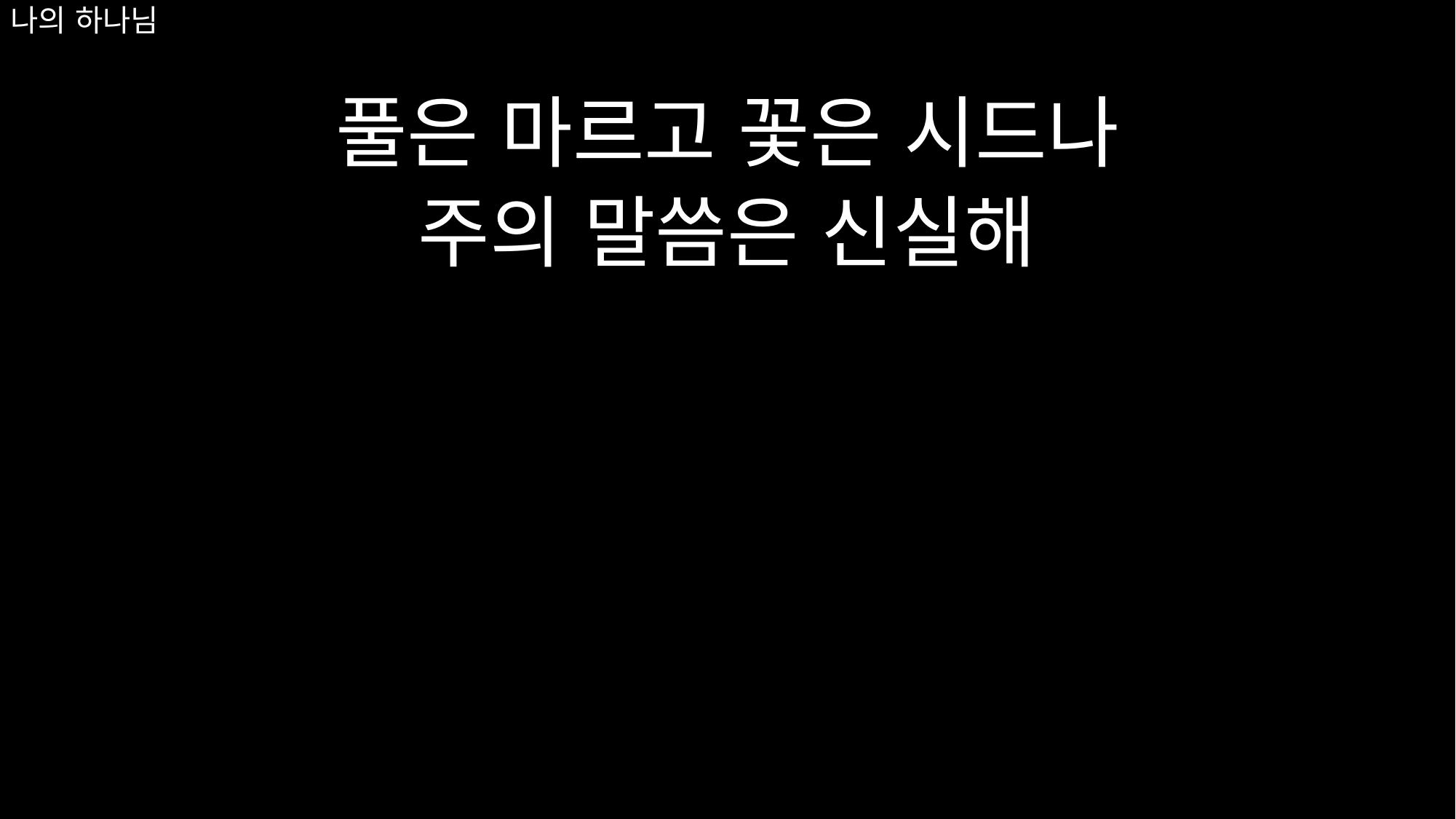

# 나의 하나님
풀은 마르고 꽃은 시드나
주의 말씀은 신실해